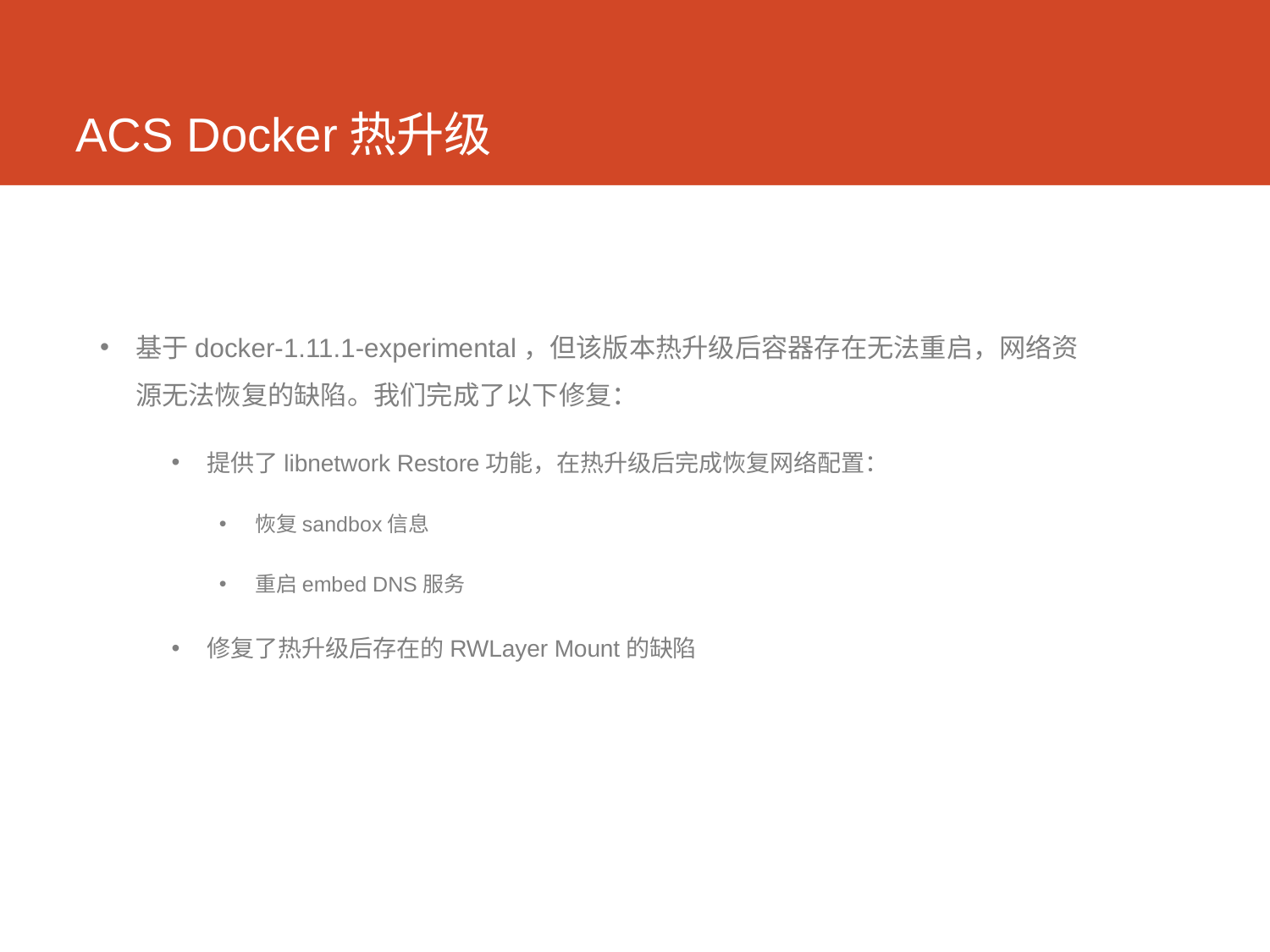

# ACS Docker热升级
基于docker-1.11.1-experimental，但该版本热升级后容器存在无法重启，网络资源无法恢复的缺陷。我们完成了以下修复：
提供了libnetwork Restore功能，在热升级后完成恢复网络配置：
恢复sandbox信息
重启embed DNS服务
修复了热升级后存在的RWLayer Mount的缺陷